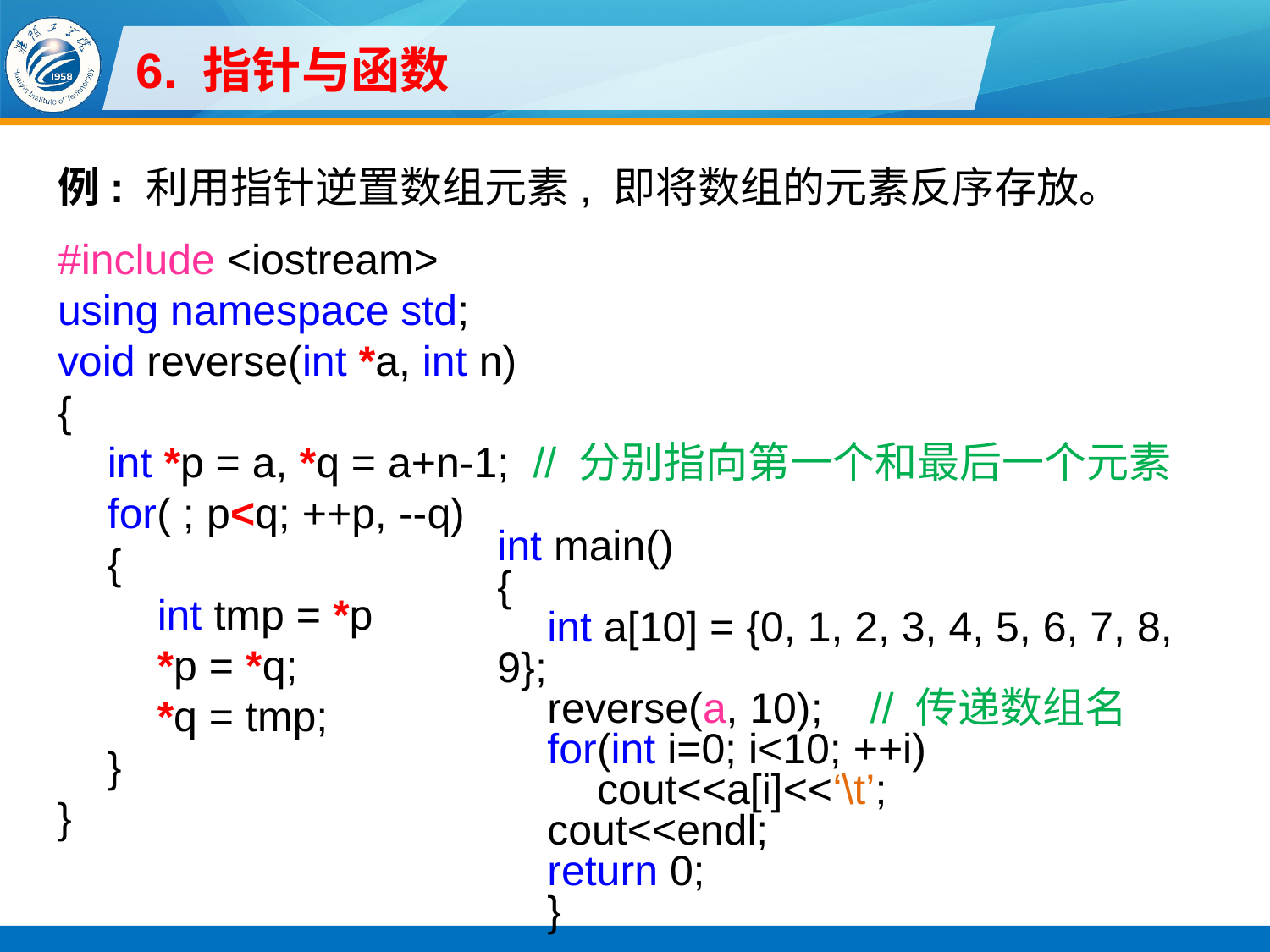

# 6. 指针与函数
例: 利用指针逆置数组元素, 即将数组的元素反序存放。
#include <iostream>
using namespace std;
void reverse(int *a, int n)
{
int *p = a, *q = a+n-1;  // 分别指向第一个和最后一个元素
for( ; p<q; ++p, --q)
{
int tmp = *p
*p = *q;
*q = tmp;
}
}
int main()
{
int a[10] = {0, 1, 2, 3, 4, 5, 6, 7, 8, 9};
reverse(a, 10);    // 传递数组名
for(int i=0; i<10; ++i)
cout<<a[i]<<‘\t’;
cout<<endl;
return 0;
}